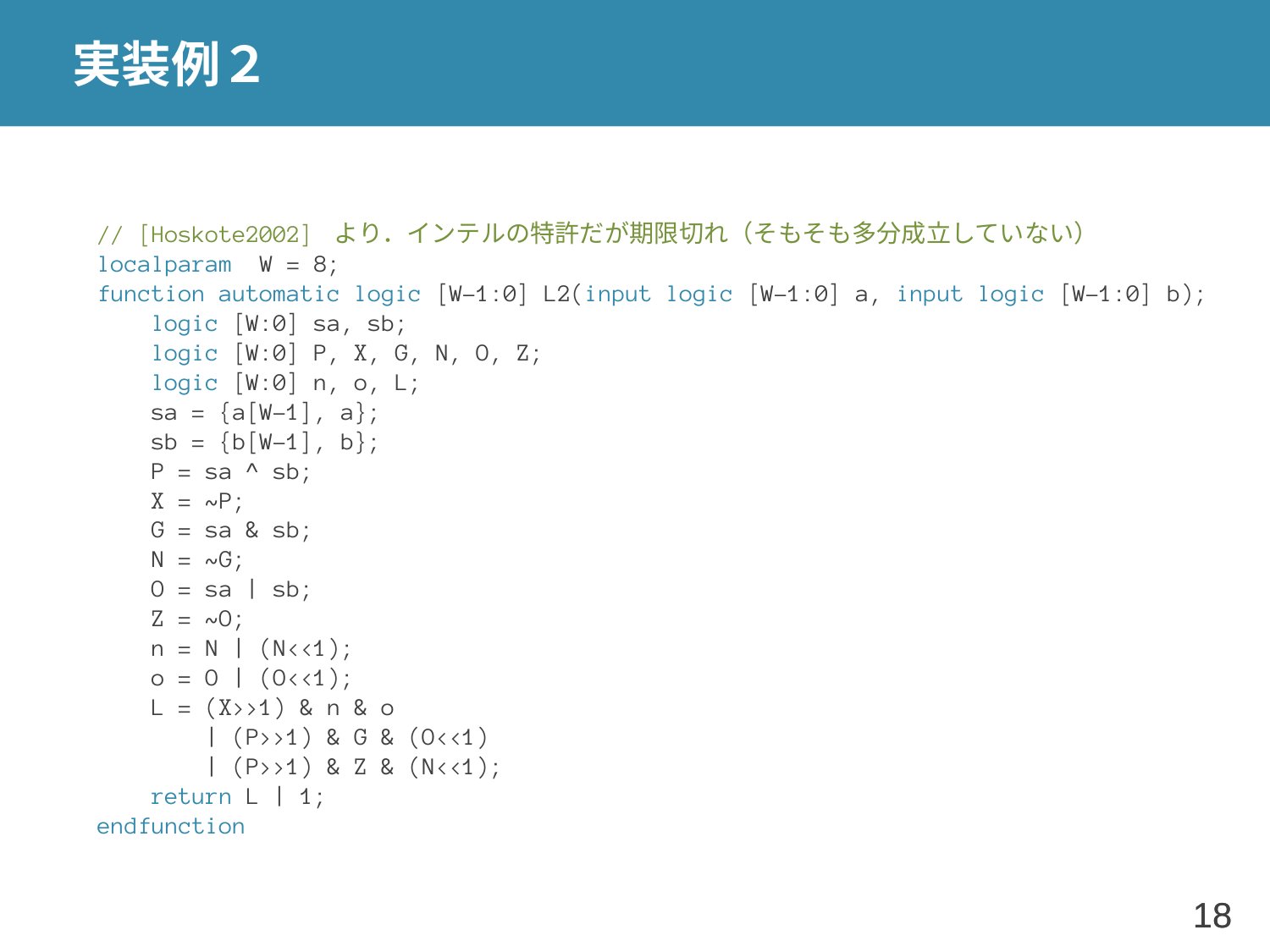

# 実装例２

// [Hoskote2002] より．インテルの特許だが期限切れ（そもそも多分成立していない）
localparam  W = 8;
function automatic logic [W-1:0] L2(input logic [W-1:0] a, input logic [W-1:0] b);
    logic [W:0] sa, sb;
    logic [W:0] P, X, G, N, O, Z;
    logic [W:0] n, o, L;
    sa = {a[W-1], a};
    sb = {b[W-1], b};
    P = sa ^ sb;
    X = ~P;
    G = sa & sb;
    N = ~G;
    O = sa | sb;
    Z = ~O;
    n = N | (N<<1);
    o = O | (O<<1);
    L = (X>>1) & n & o
        | (P>>1) & G & (O<<1)
        | (P>>1) & Z & (N<<1);
    return L | 1;
endfunction